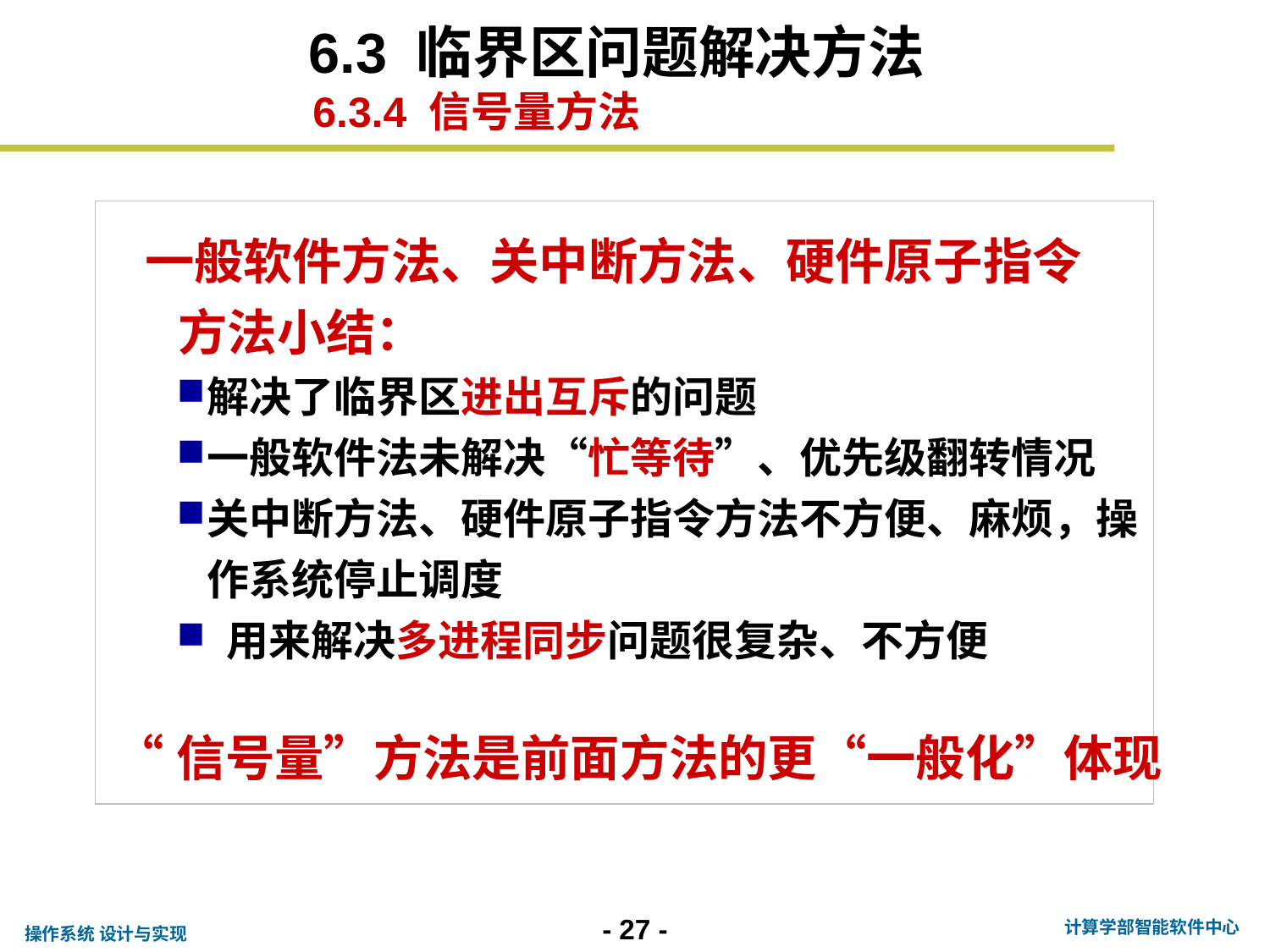

6.3 临界区问题解决方法
6.3.4 信号量方法
一般软件方法、关中断方法、硬件原子指令
   方法小结：
解决了临界区进出互斥的问题
一般软件法未解决“忙等待”、优先级翻转情况
关中断方法、硬件原子指令方法不方便、麻烦，操作系统停止调度
 用来解决多进程同步问题很复杂、不方便

“信号量”方法是前面方法的更“一般化”体现